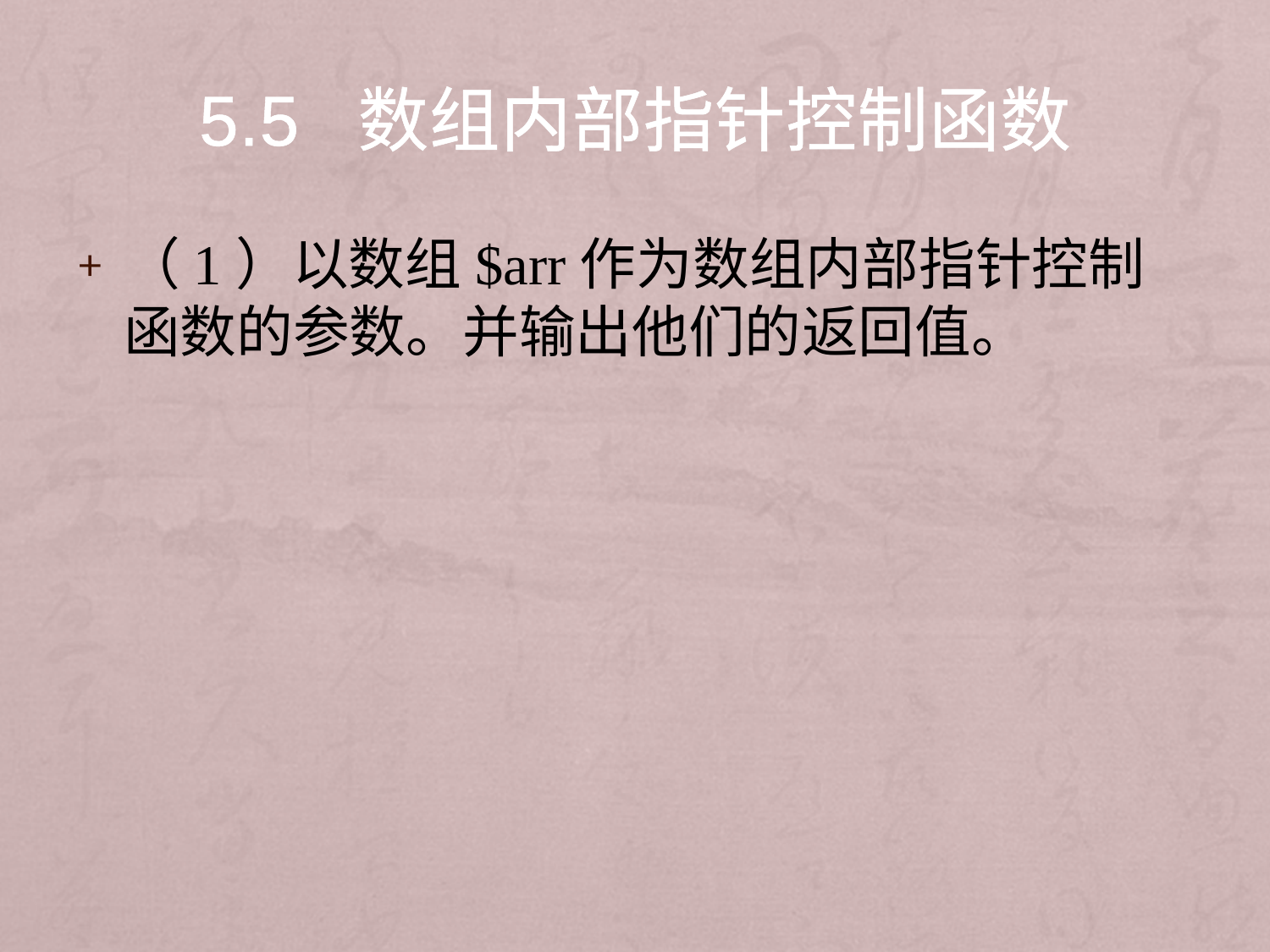

# 5.5  数组内部指针控制函数
（1）以数组$arr作为数组内部指针控制函数的参数。并输出他们的返回值。